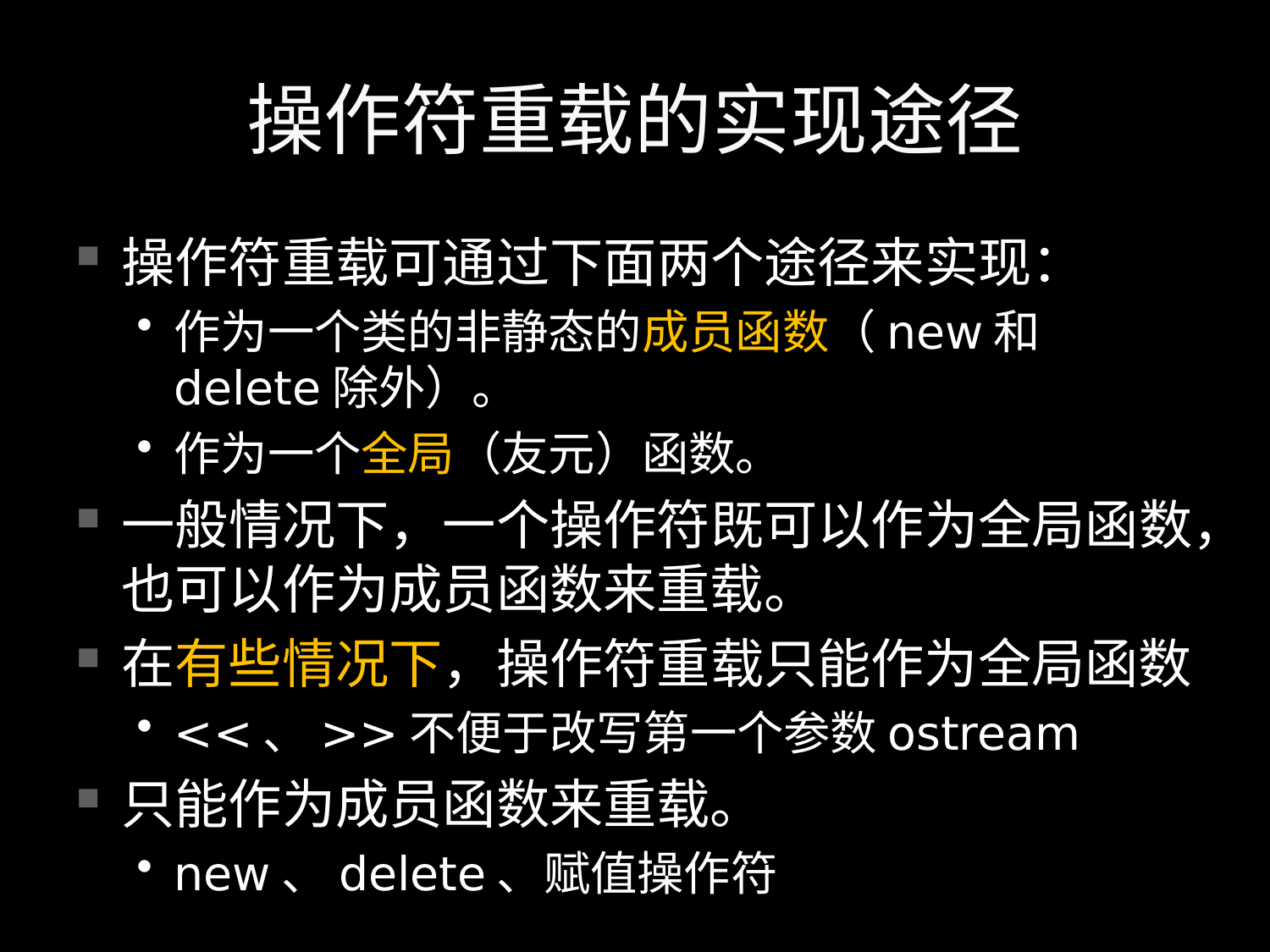

# 操作符重载的实现途径
操作符重载可通过下面两个途径来实现：
作为一个类的非静态的成员函数（new和delete除外）。
作为一个全局（友元）函数。
一般情况下，一个操作符既可以作为全局函数，也可以作为成员函数来重载。
在有些情况下，操作符重载只能作为全局函数
<<、>>不便于改写第一个参数ostream
只能作为成员函数来重载。
new、delete、赋值操作符